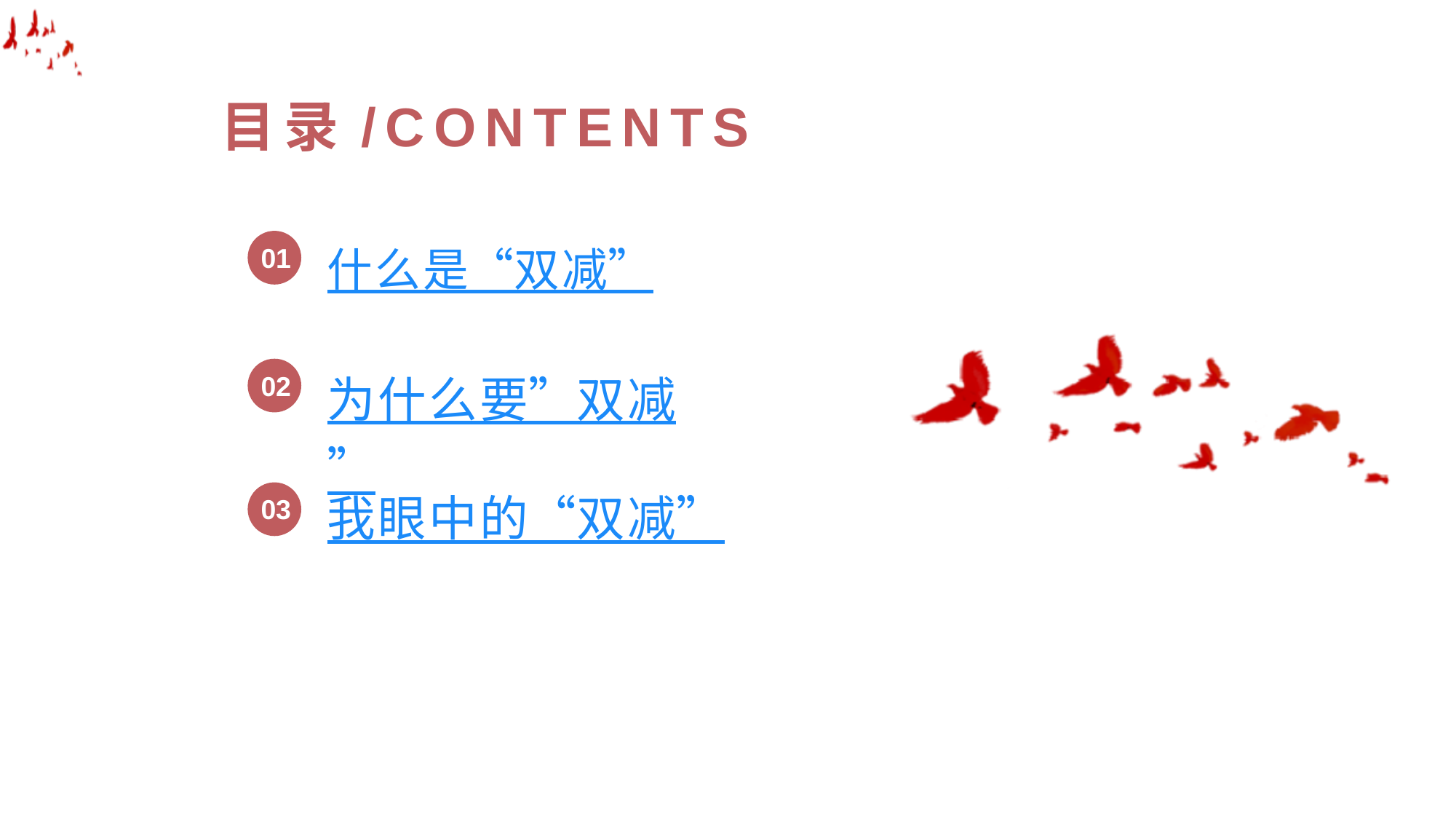

目录/CONTENTS

什么是“双减”
01

02
为什么要”双减”
我眼中的“双减”

03